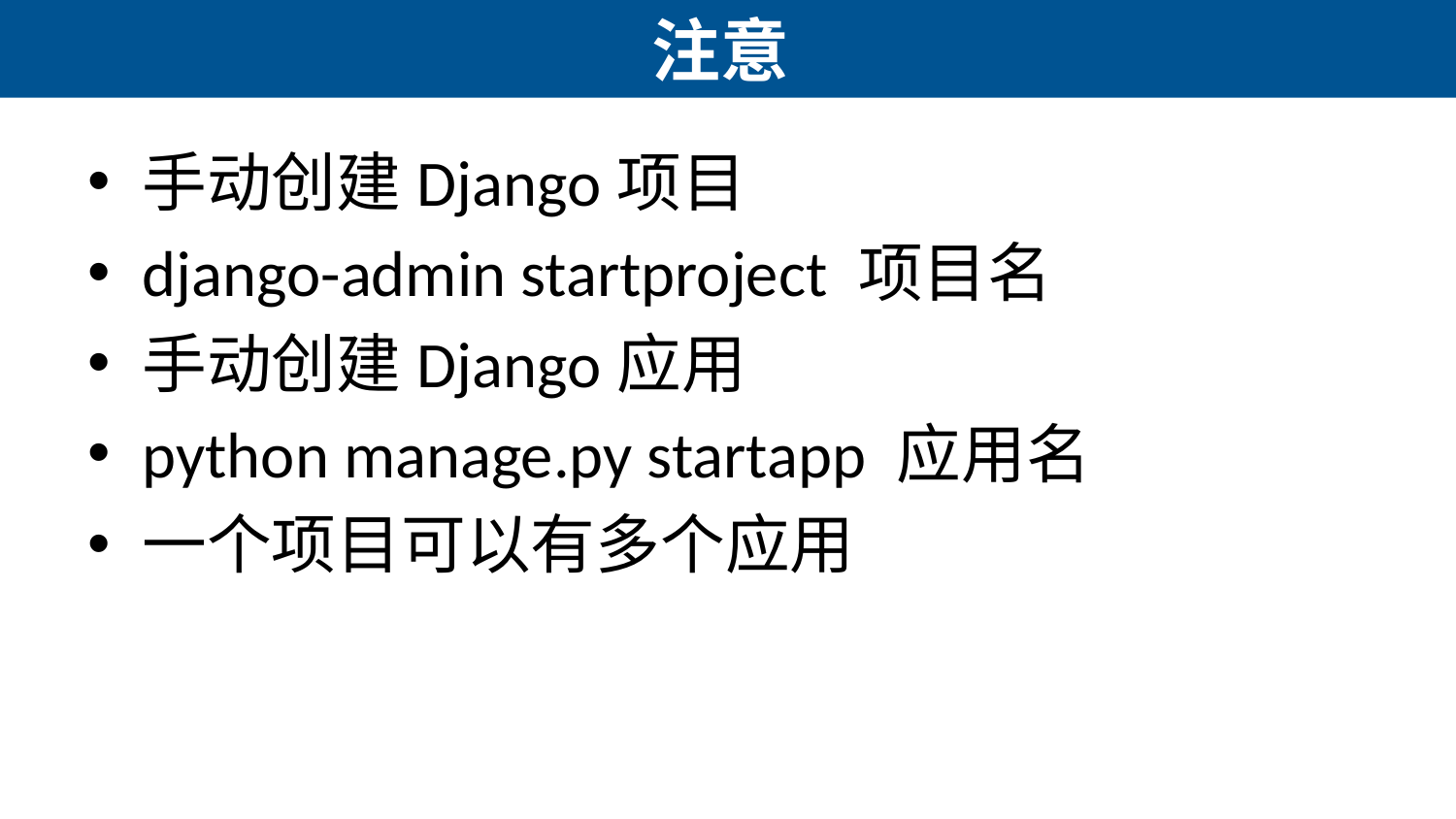

# 注意
手动创建Django项目
django-admin startproject 项目名
手动创建Django应用
python manage.py startapp 应用名
一个项目可以有多个应用